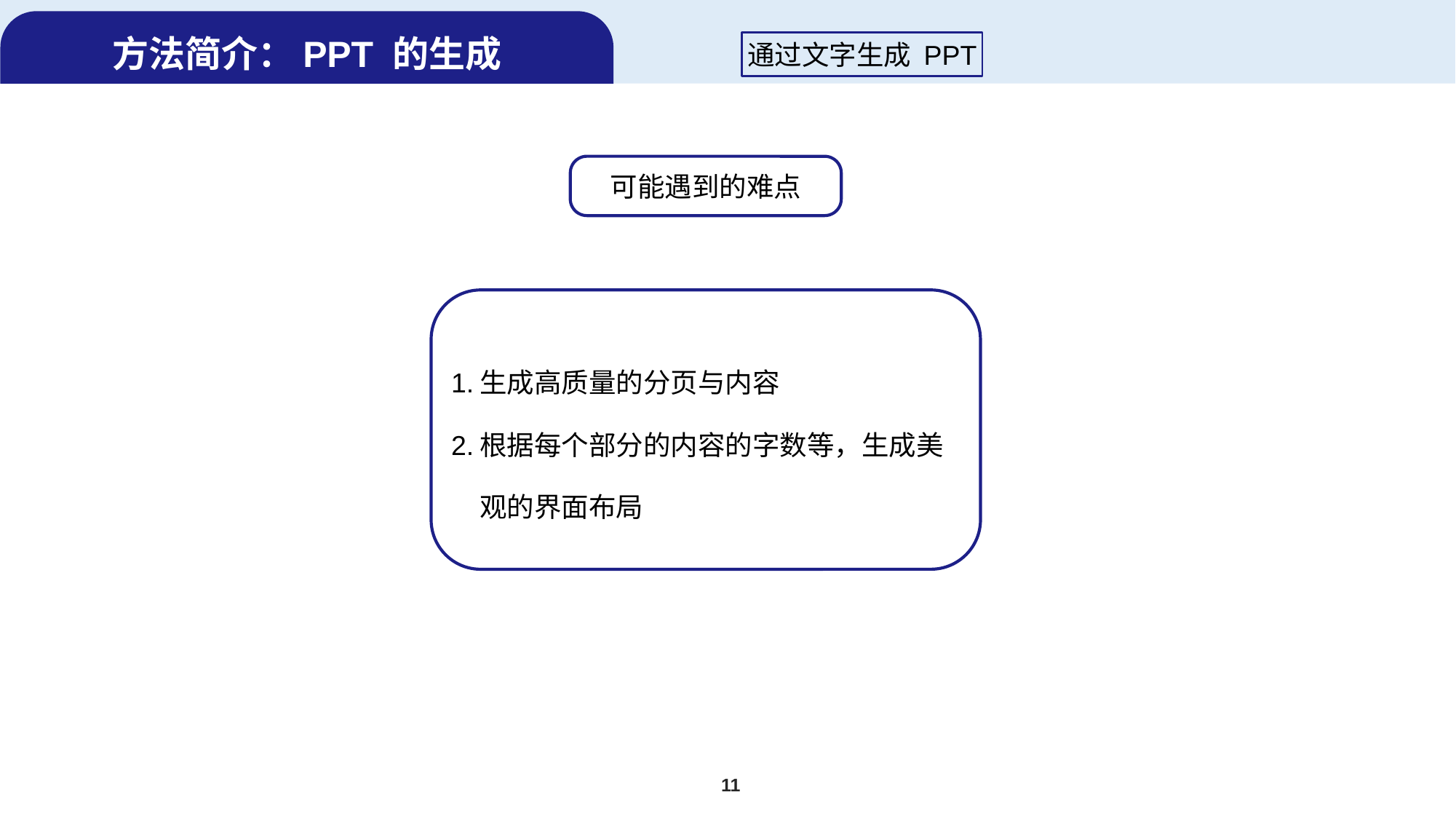

方法简介：PPT 的生成
通过文字生成 PPT
可能遇到的难点
生成高质量的分页与内容
根据每个部分的内容的字数等，生成美观的界面布局
11